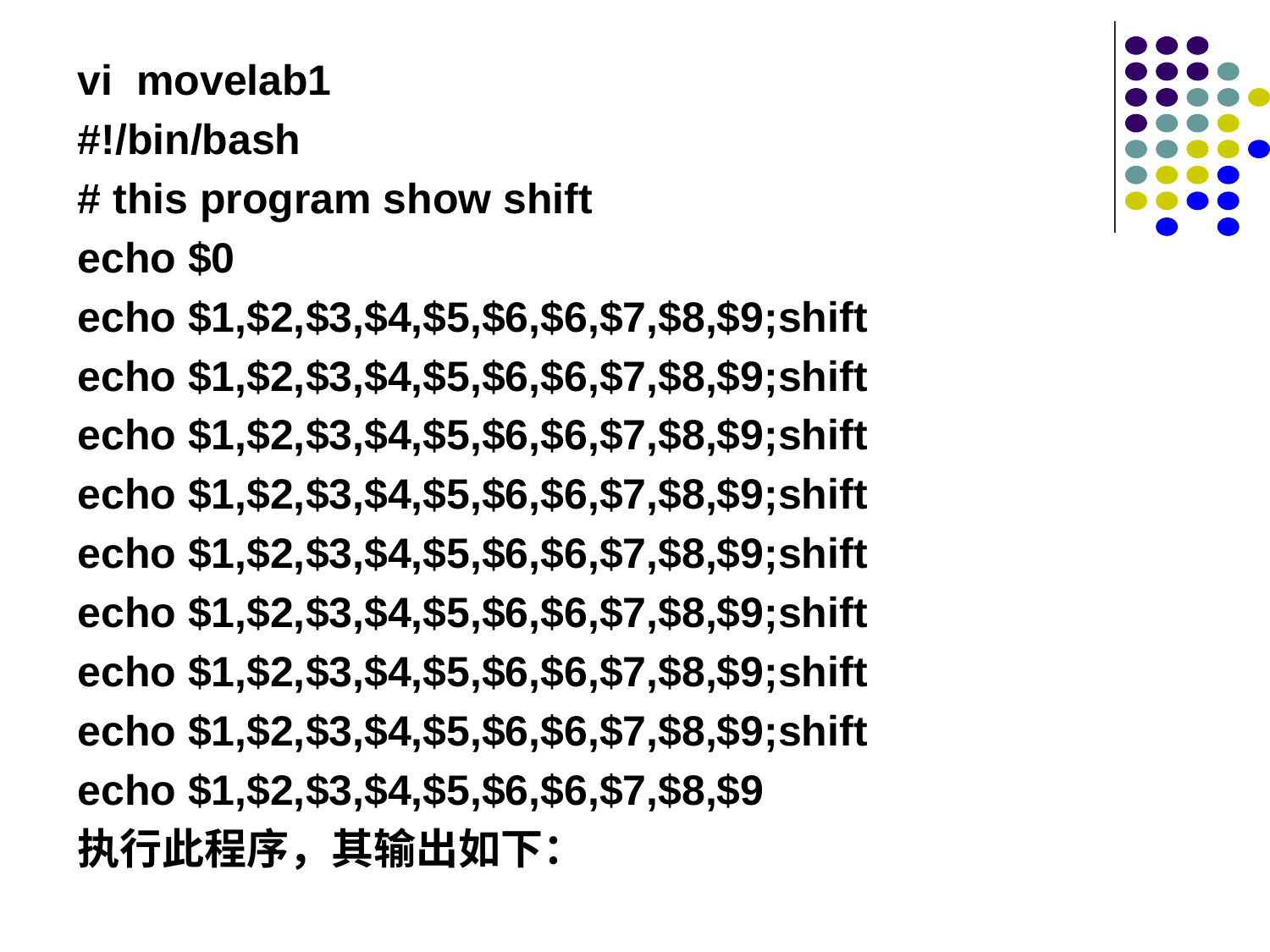

vi  movelab1
#!/bin/bash
# this program show shift
echo $0
echo $1,$2,$3,$4,$5,$6,$6,$7,$8,$9;shift
echo $1,$2,$3,$4,$5,$6,$6,$7,$8,$9;shift
echo $1,$2,$3,$4,$5,$6,$6,$7,$8,$9;shift
echo $1,$2,$3,$4,$5,$6,$6,$7,$8,$9;shift
echo $1,$2,$3,$4,$5,$6,$6,$7,$8,$9;shift
echo $1,$2,$3,$4,$5,$6,$6,$7,$8,$9;shift
echo $1,$2,$3,$4,$5,$6,$6,$7,$8,$9;shift
echo $1,$2,$3,$4,$5,$6,$6,$7,$8,$9;shift
echo $1,$2,$3,$4,$5,$6,$6,$7,$8,$9
执行此程序，其输出如下：